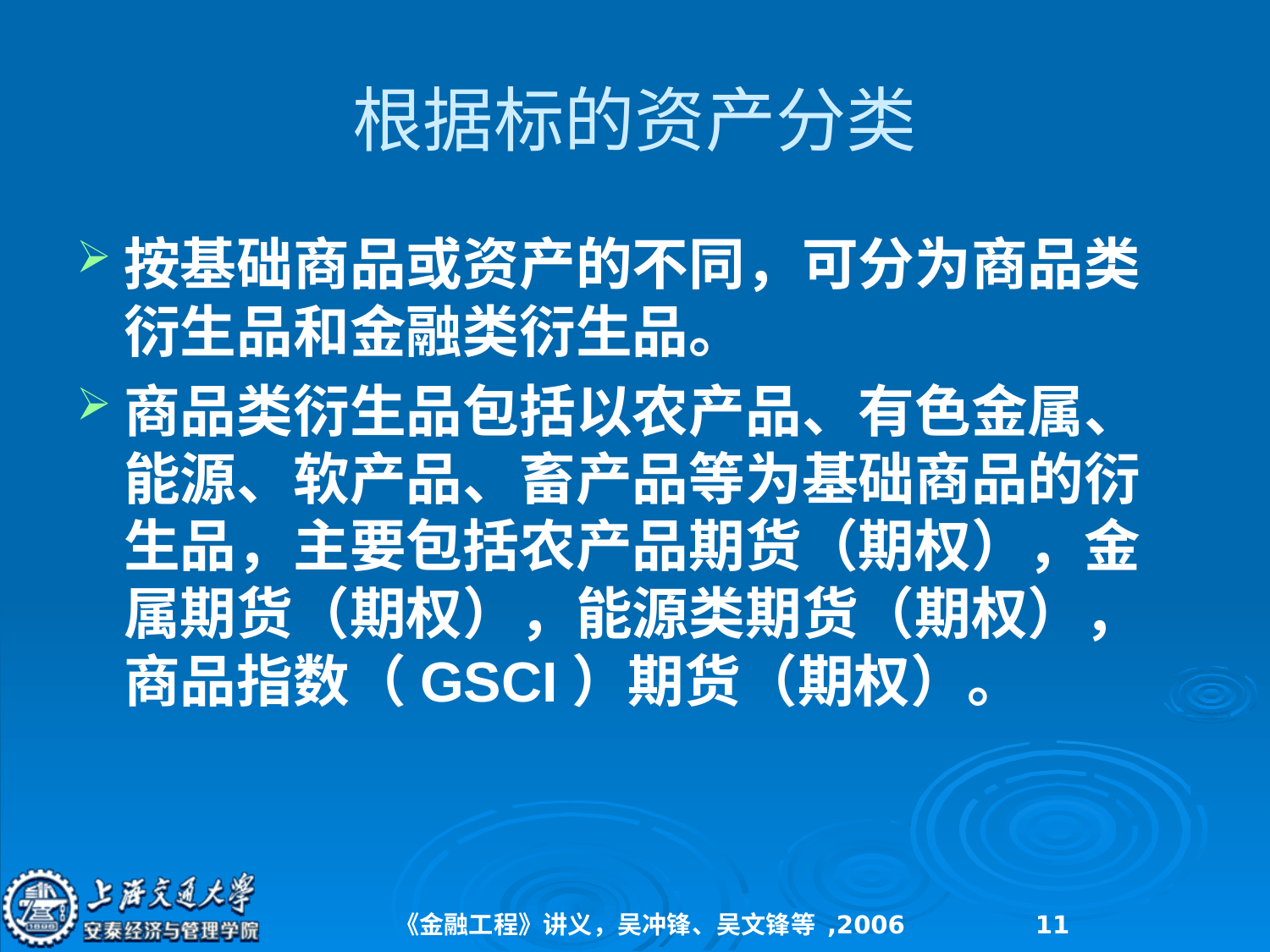

# 根据标的资产分类
按基础商品或资产的不同，可分为商品类衍生品和金融类衍生品。
商品类衍生品包括以农产品、有色金属、能源、软产品、畜产品等为基础商品的衍生品，主要包括农产品期货（期权），金属期货（期权），能源类期货（期权），商品指数（GSCI）期货（期权）。